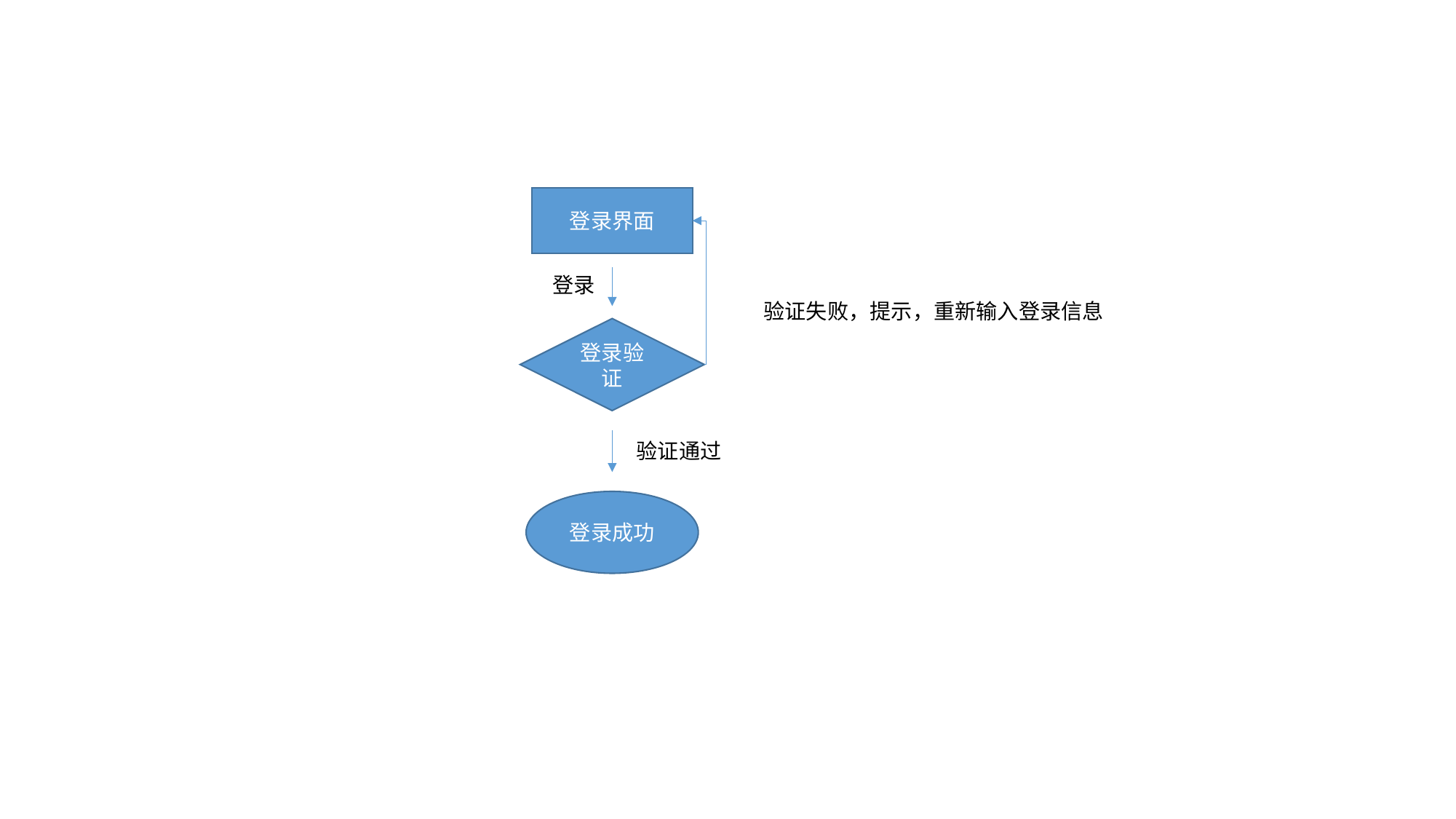

登录界面
登录
验证失败，提示，重新输入登录信息
登录验证
验证通过
登录成功